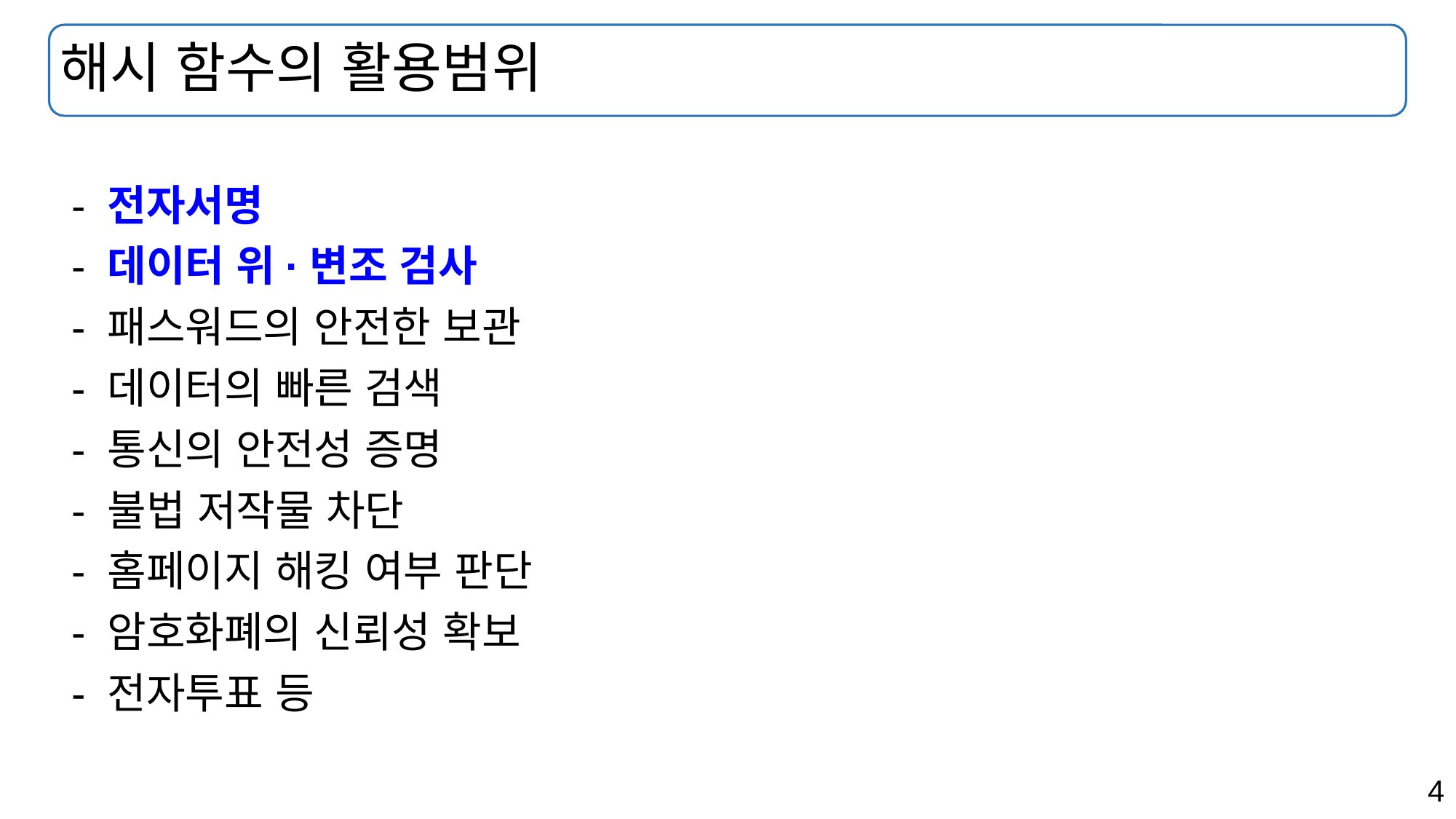

# 해시 함수의 활용범위
- 전자서명
- 데이터 위·변조 검사
- 패스워드의 안전한 보관
- 데이터의 빠른 검색
- 통신의 안전성 증명
- 불법 저작물 차단
- 홈페이지 해킹 여부 판단
- 암호화폐의 신뢰성 확보
- 전자투표 등